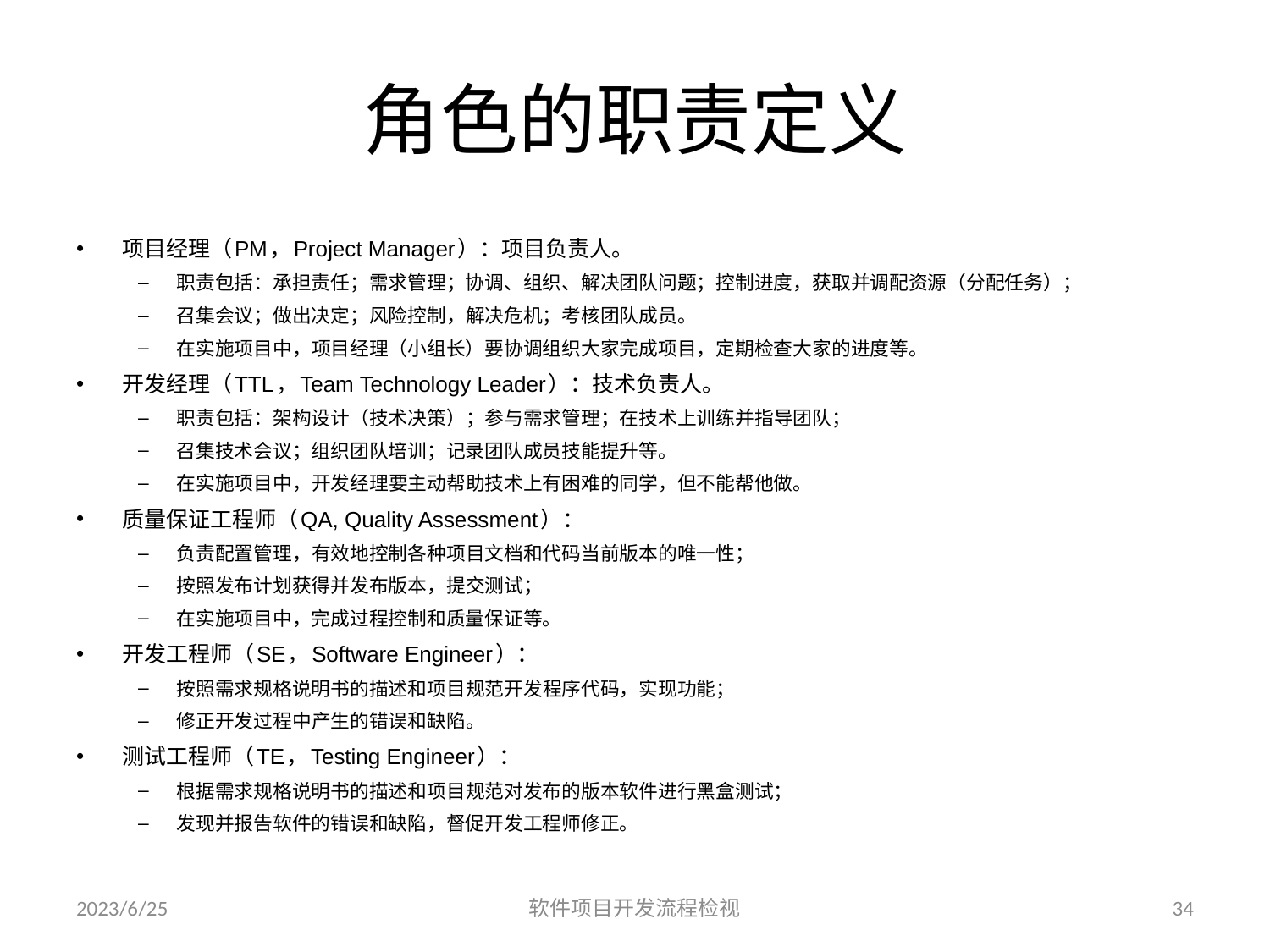

# 角色的职责定义
项目经理（PM，Project Manager）：项目负责人。
职责包括：承担责任；需求管理；协调、组织、解决团队问题；控制进度，获取并调配资源（分配任务）；
召集会议；做出决定；风险控制，解决危机；考核团队成员。
在实施项目中，项目经理（小组长）要协调组织大家完成项目，定期检查大家的进度等。
开发经理（TTL，Team Technology Leader）：技术负责人。
职责包括：架构设计（技术决策）；参与需求管理；在技术上训练并指导团队；
召集技术会议；组织团队培训；记录团队成员技能提升等。
在实施项目中，开发经理要主动帮助技术上有困难的同学，但不能帮他做。
质量保证工程师（QA, Quality Assessment）：
负责配置管理，有效地控制各种项目文档和代码当前版本的唯一性；
按照发布计划获得并发布版本，提交测试；
在实施项目中，完成过程控制和质量保证等。
开发工程师（SE，Software Engineer）：
按照需求规格说明书的描述和项目规范开发程序代码，实现功能；
修正开发过程中产生的错误和缺陷。
测试工程师（TE，Testing Engineer）：
根据需求规格说明书的描述和项目规范对发布的版本软件进行黑盒测试；
发现并报告软件的错误和缺陷，督促开发工程师修正。

2023/6/25
软件项目开发流程检视
34